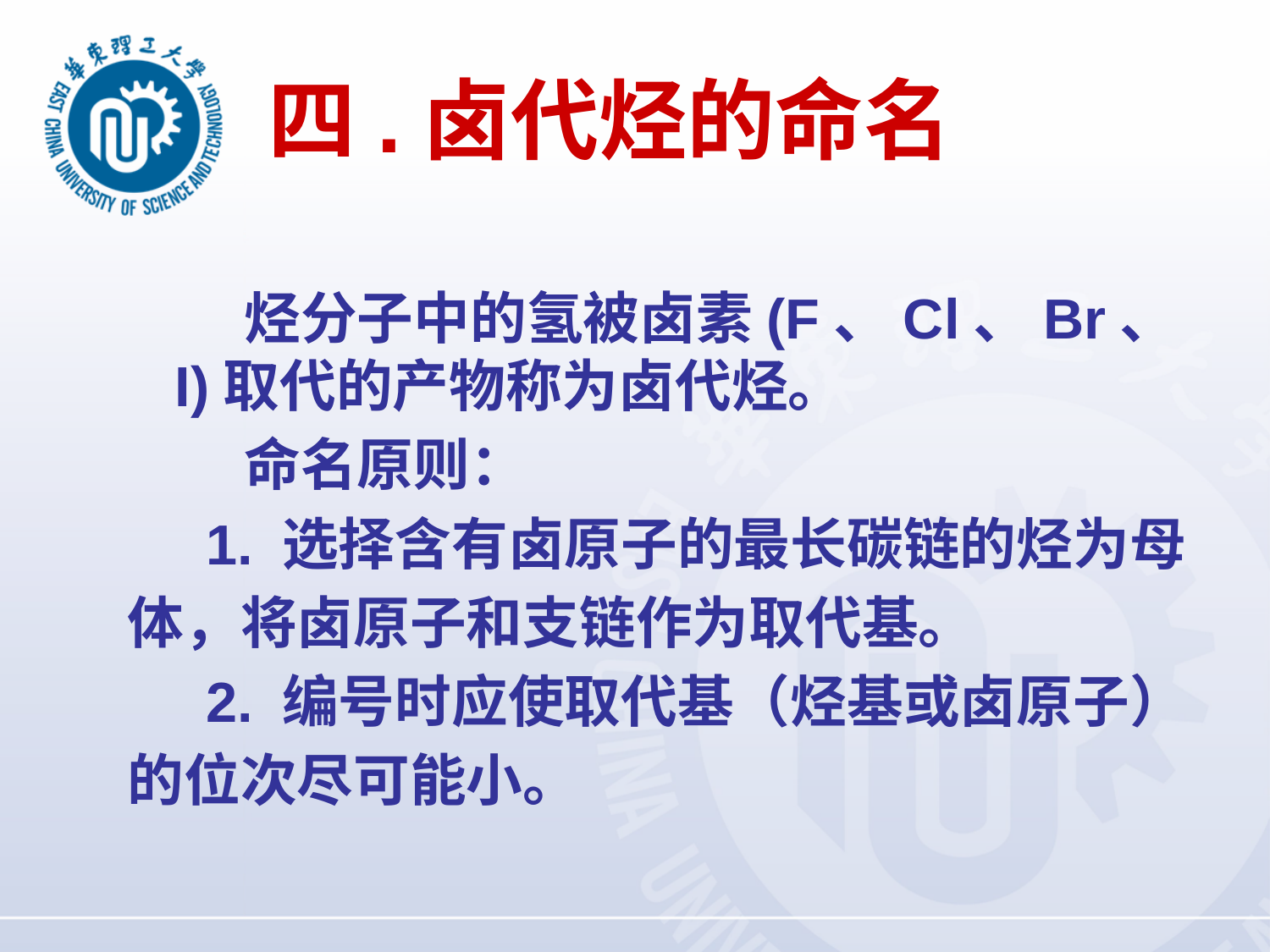

# 四.卤代烃的命名
        烃分子中的氢被卤素(F、Cl、Br、I)取代的产物称为卤代烃。
        命名原则：
     1. 选择含有卤原子的最长碳链的烃为母
体，将卤原子和支链作为取代基。
     2. 编号时应使取代基（烃基或卤原子）
的位次尽可能小。